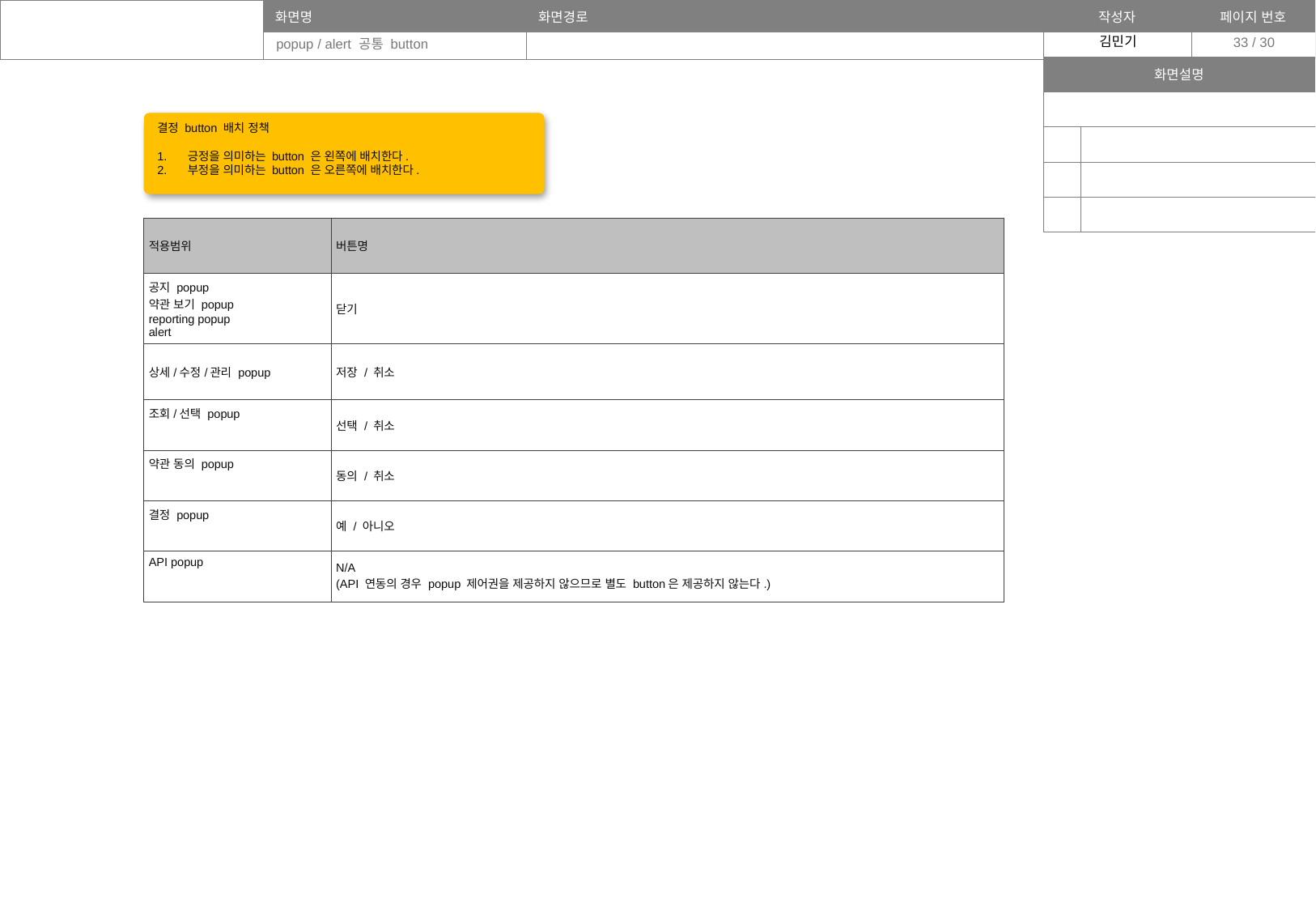

33 / 30
popup / alert 공통 button

| 화면설명 |  |
| --- | --- |
|  |  |
|  |  |
|  |  |
|  |  |
결정 button 배치 정책
긍정을 의미하는 button 은 왼쪽에 배치한다.
부정을 의미하는 button 은 오른쪽에 배치한다.

| 적용범위 | 버튼명 |
| --- | --- |
| 공지 popup 약관 보기 popup reporting popup alert | 닫기 |
| 상세/수정/관리 popup | 저장 / 취소 |
| 조회/선택 popup | 선택 / 취소 |
| 약관 동의 popup | 동의 / 취소 |
| 결정 popup | 예 / 아니오 |
| API popup | N/A (API 연동의 경우 popup 제어권을 제공하지 않으므로 별도 button은 제공하지 않는다.) |